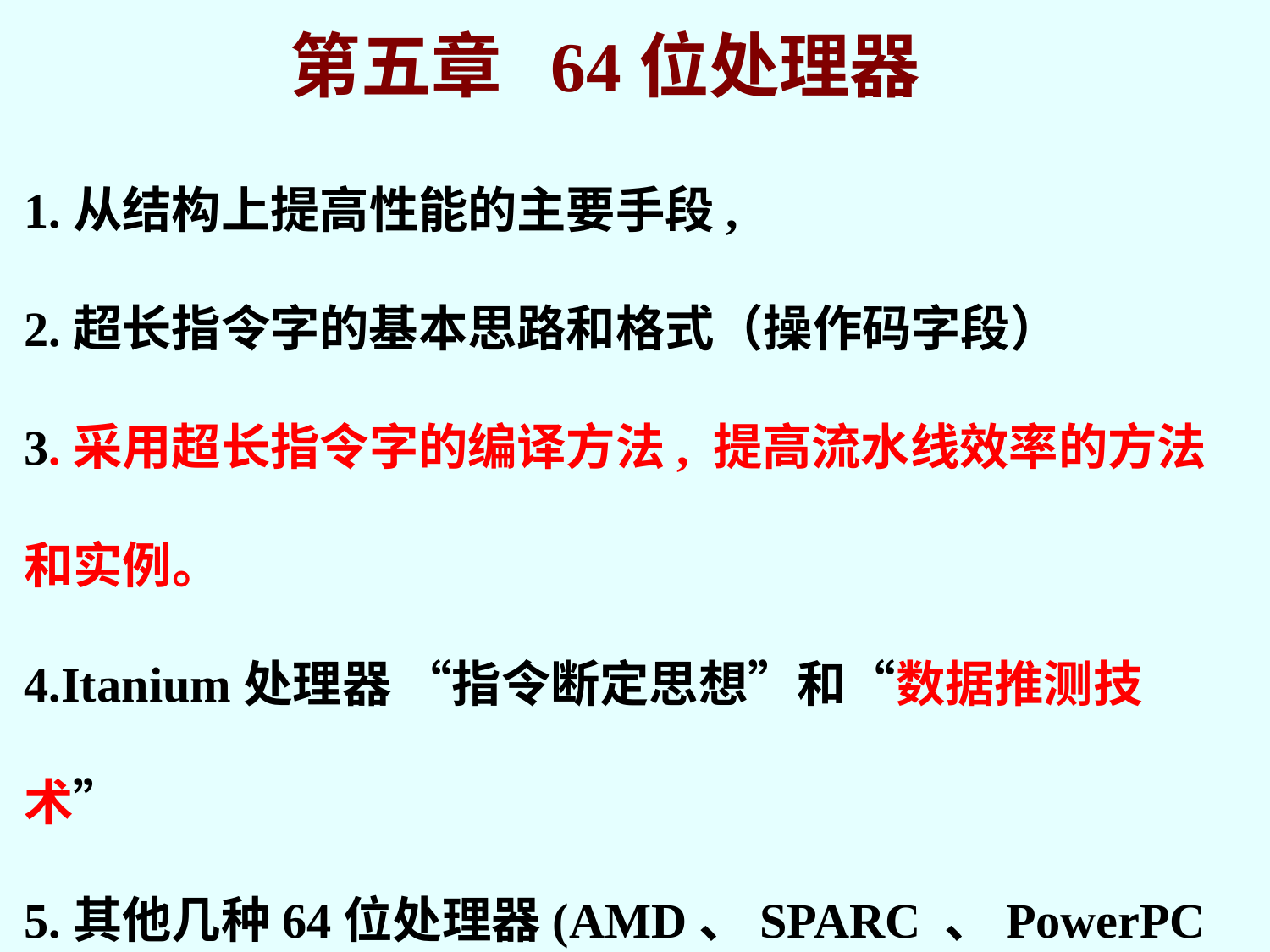

第五章  64位处理器
1.从结构上提高性能的主要手段,
2.超长指令字的基本思路和格式（操作码字段）
3.采用超长指令字的编译方法, 提高流水线效率的方法和实例。
4.Itanium处理器 “指令断定思想”和“数据推测技术”
5.其他几种64位处理器(AMD、SPARC 、PowerPC等 了解)